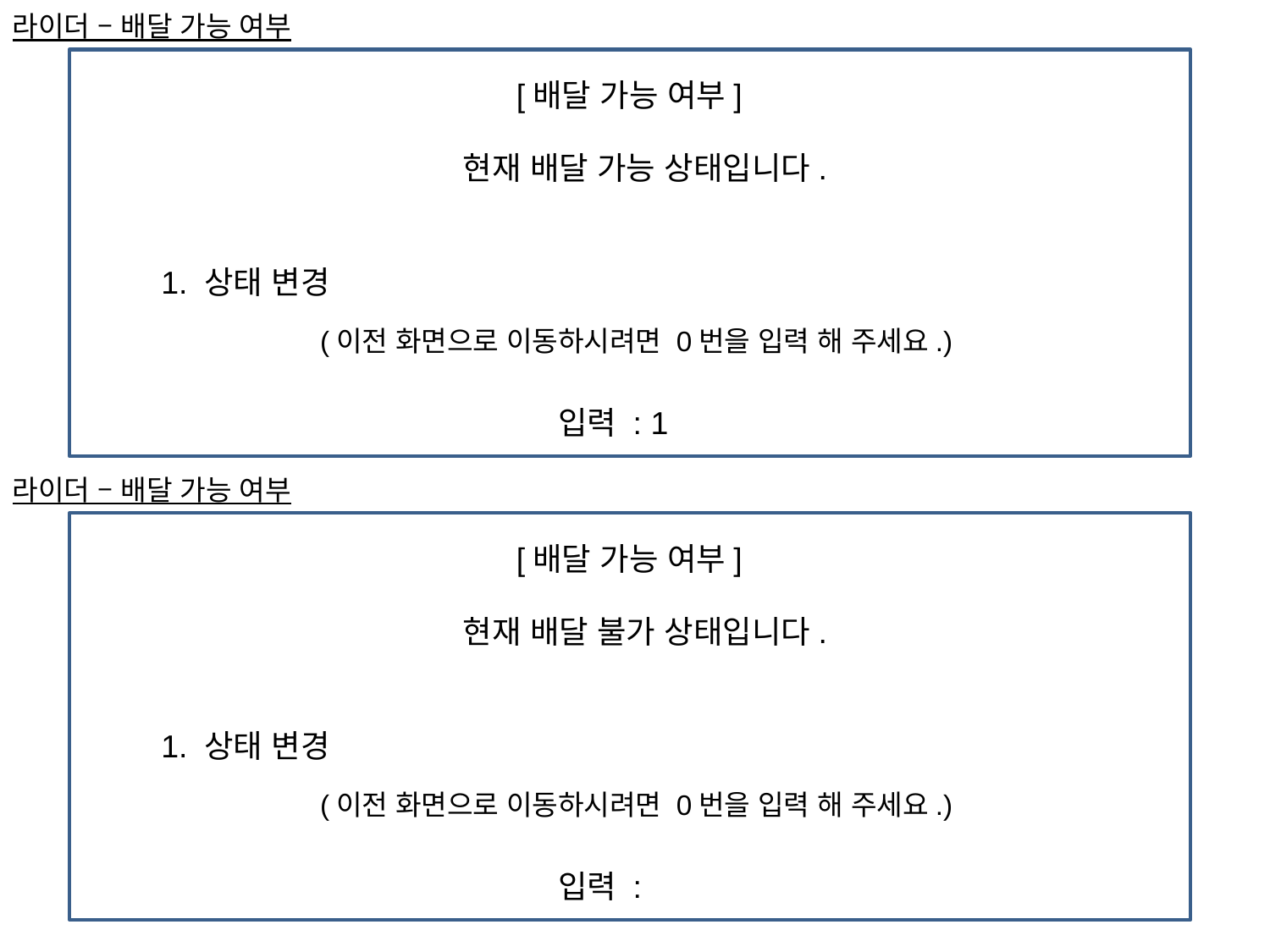

라이더 – 배달 가능 여부

			      [배달 가능 여부]

			현재 배달 가능 상태입니다.

1. 상태 변경

(이전 화면으로 이동하시려면 0번을 입력 해 주세요.)
입력 : 1
라이더 – 배달 가능 여부

			      [배달 가능 여부]

			현재 배달 불가 상태입니다.

1. 상태 변경

(이전 화면으로 이동하시려면 0번을 입력 해 주세요.)
입력 :